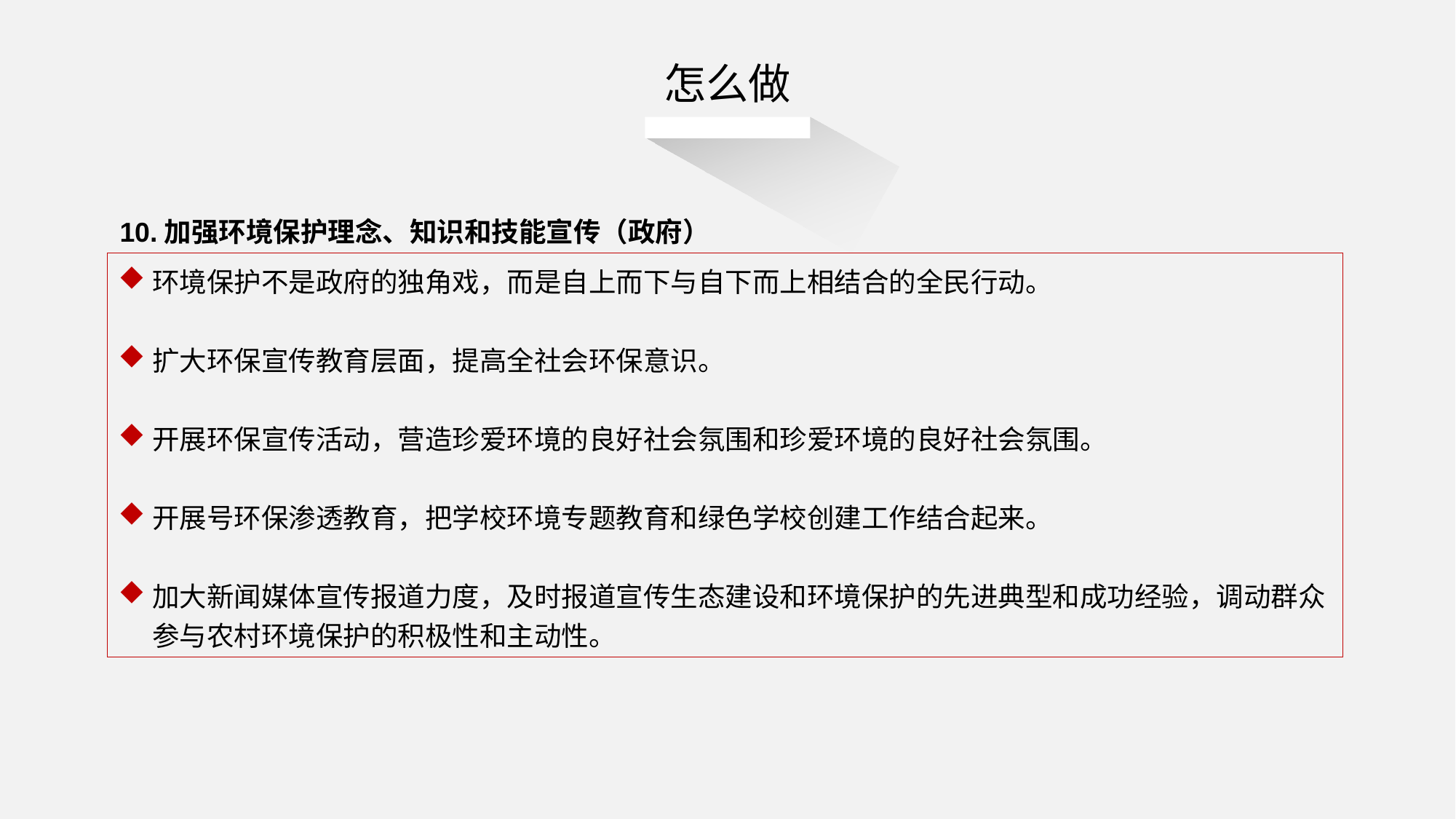

怎么做

10.加强环境保护理念、知识和技能宣传（政府）
环境保护不是政府的独角戏，而是自上而下与自下而上相结合的全民行动。

扩大环保宣传教育层面，提高全社会环保意识。

开展环保宣传活动，营造珍爱环境的良好社会氛围和珍爱环境的良好社会氛围。

开展号环保渗透教育，把学校环境专题教育和绿色学校创建工作结合起来。

加大新闻媒体宣传报道力度，及时报道宣传生态建设和环境保护的先进典型和成功经验，调动群众参与农村环境保护的积极性和主动性。